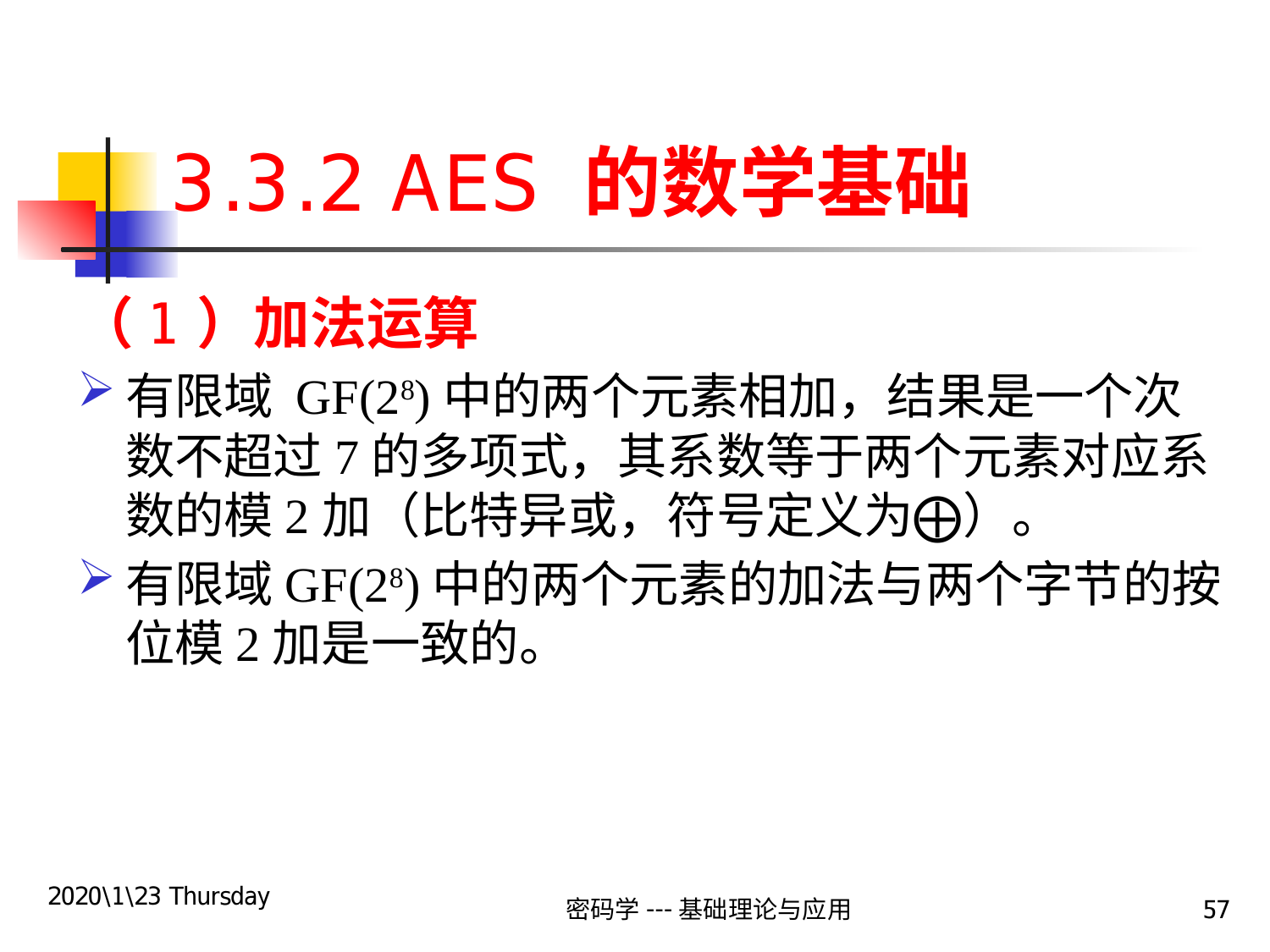

# 3.3.2 AES 的数学基础
（1）加法运算
有限域 GF(28)中的两个元素相加，结果是一个次数不超过7的多项式，其系数等于两个元素对应系数的模2加（比特异或，符号定义为⨁）。
有限域GF(28)中的两个元素的加法与两个字节的按位模2加是一致的。
2020\1\23 Thursday
密码学---基础理论与应用
57